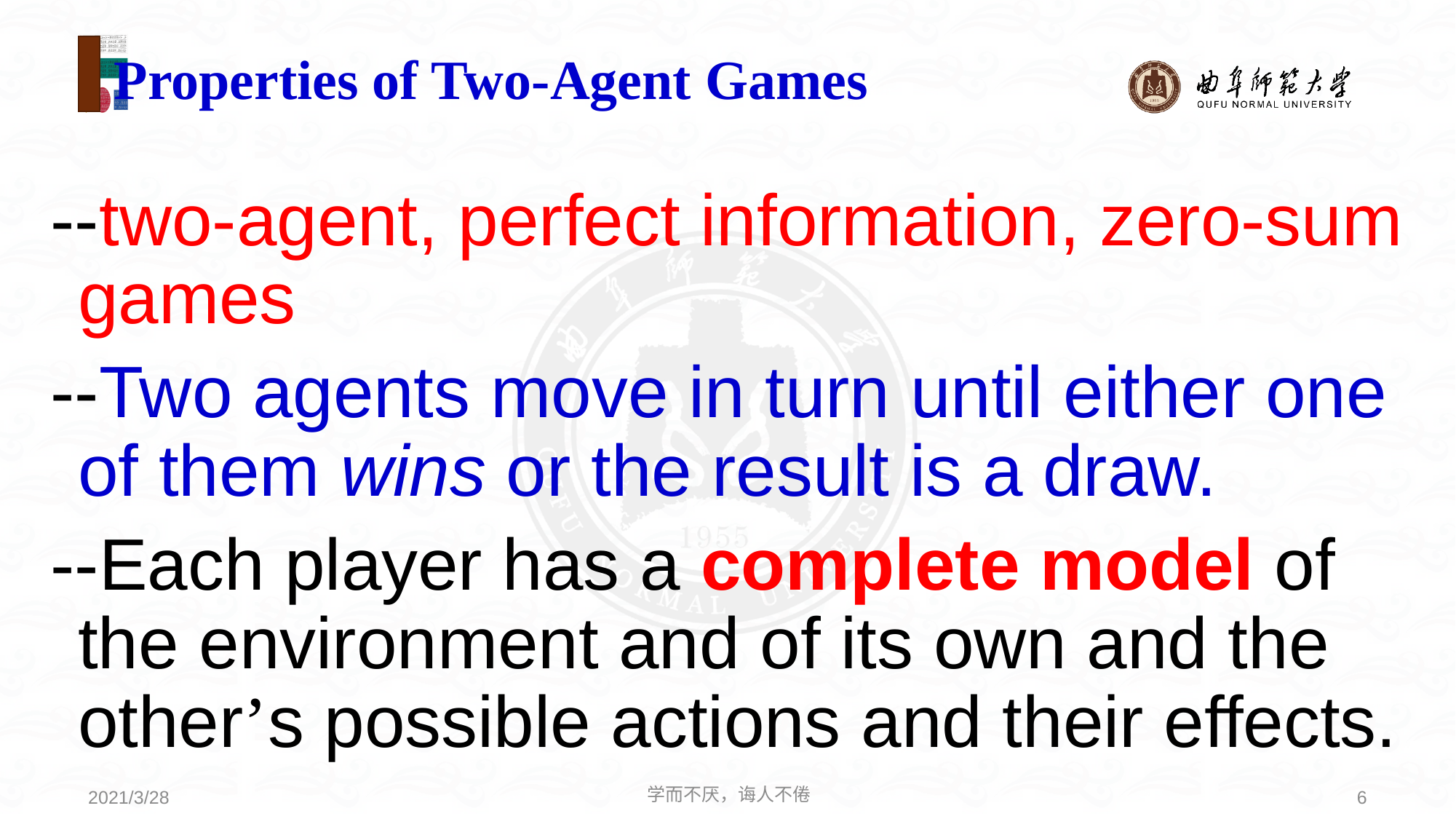

# Properties of Two-Agent Games
--two-agent, perfect information, zero-sum games
--Two agents move in turn until either one of them wins or the result is a draw.
--Each player has a complete model of the environment and of its own and the other’s possible actions and their effects.
学而不厌，诲人不倦
6
2021/3/28